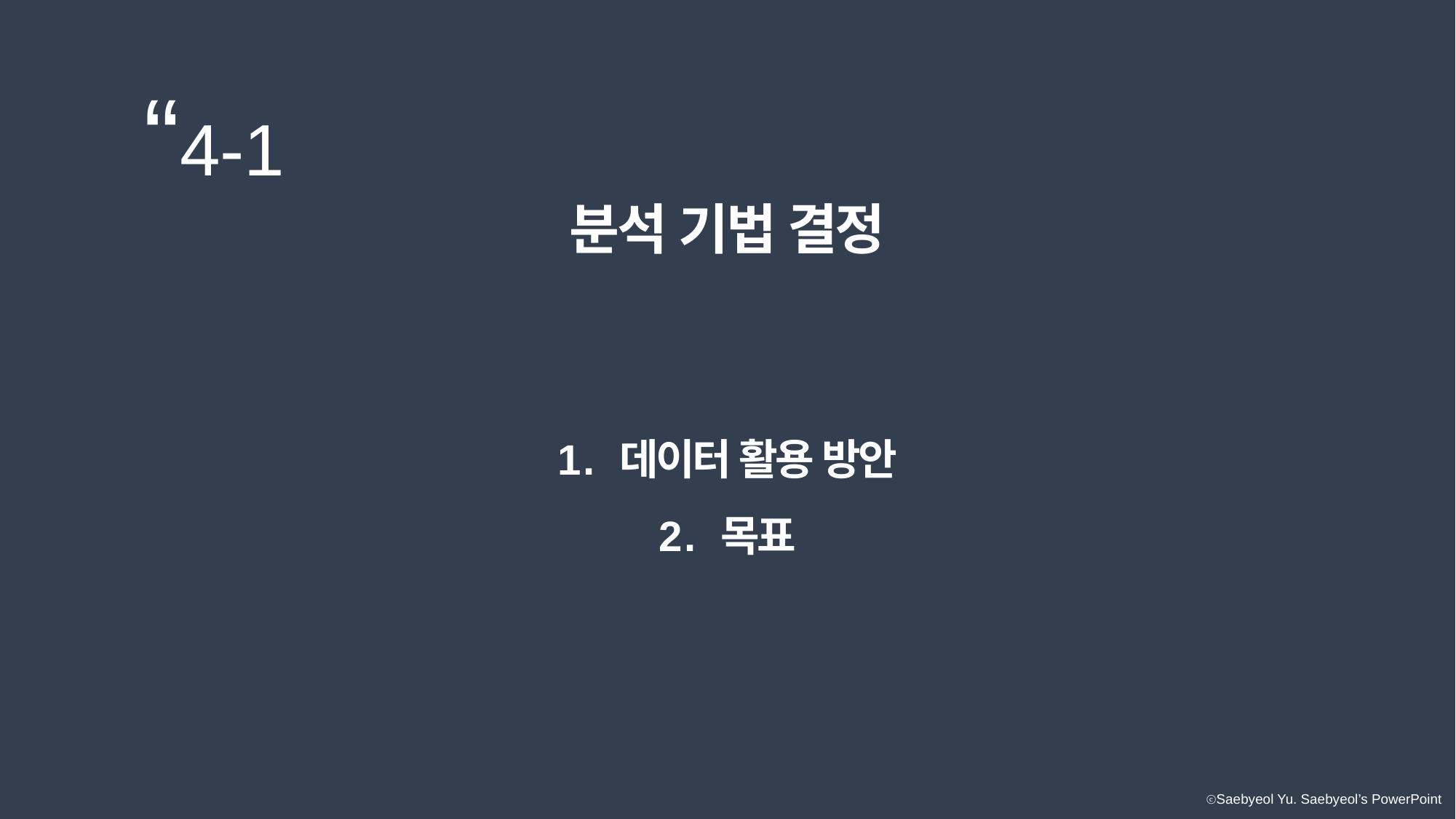

“4-1
분석 기법 결정
데이터 활용 방안
목표